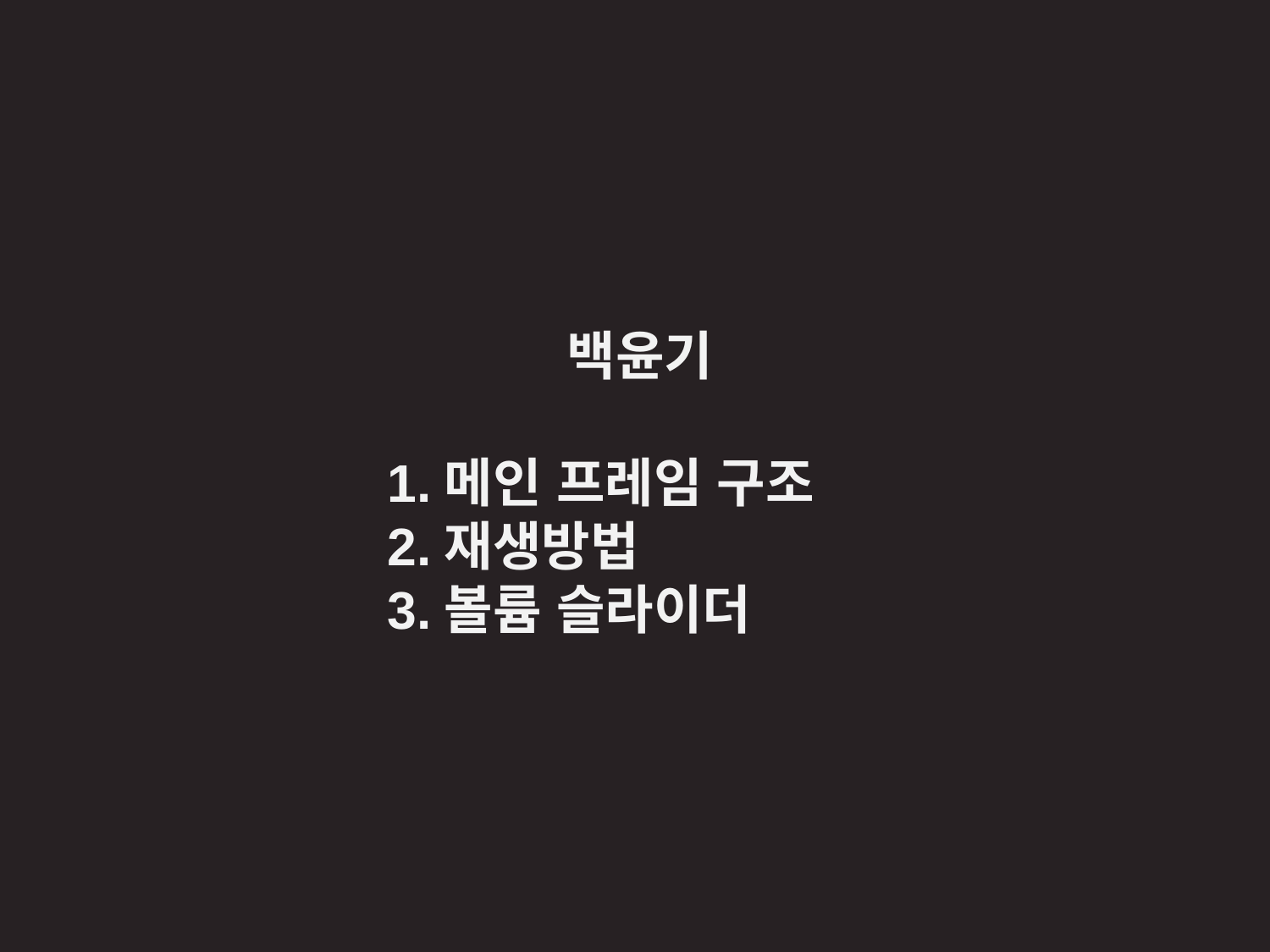

백윤기

1.메인 프레임 구조
2.재생방법
3.볼륨 슬라이더